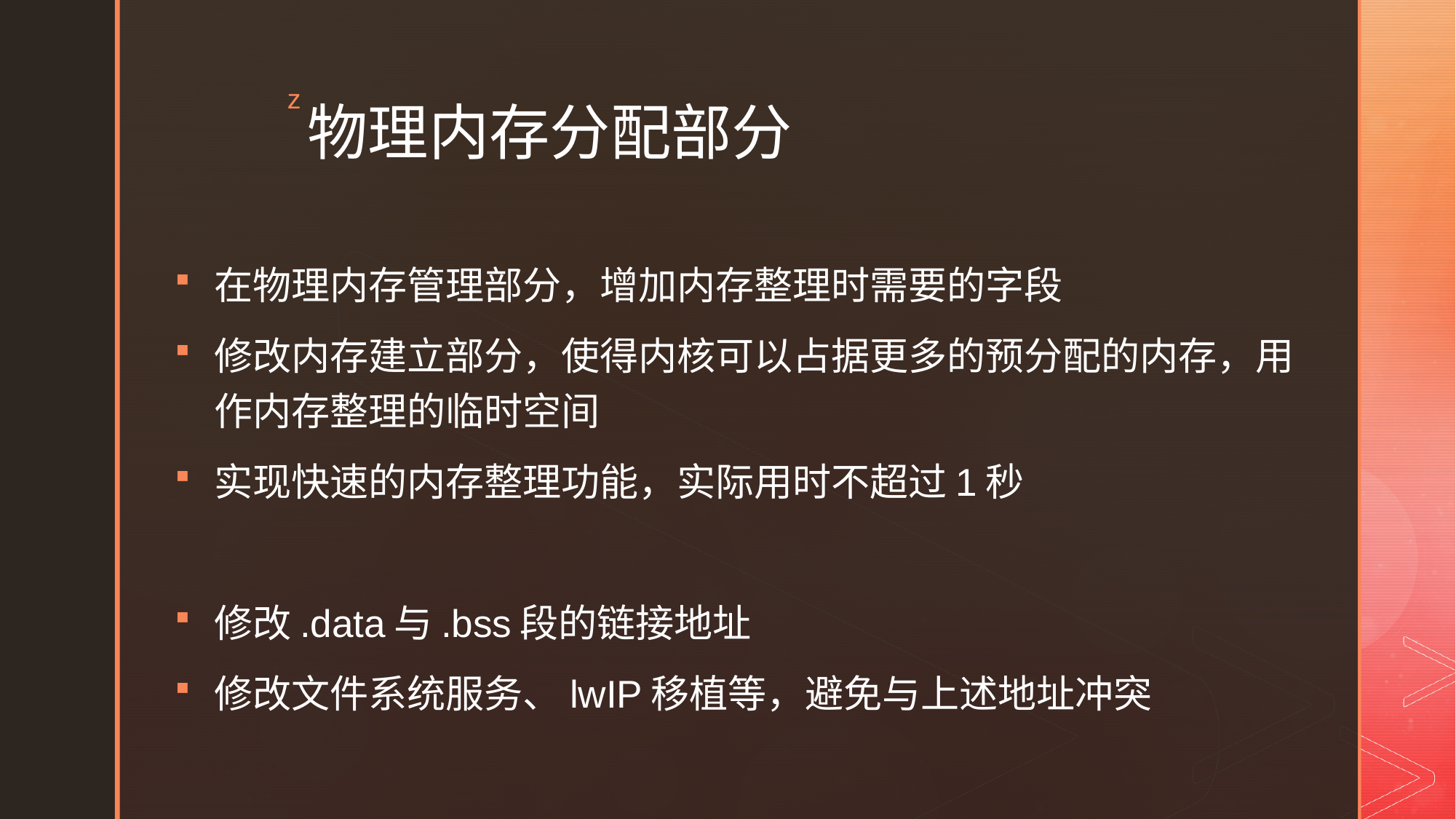

# 物理内存分配部分
在物理内存管理部分，增加内存整理时需要的字段
修改内存建立部分，使得内核可以占据更多的预分配的内存，用作内存整理的临时空间
实现快速的内存整理功能，实际用时不超过1秒

修改.data与.bss段的链接地址
修改文件系统服务、lwIP移植等，避免与上述地址冲突